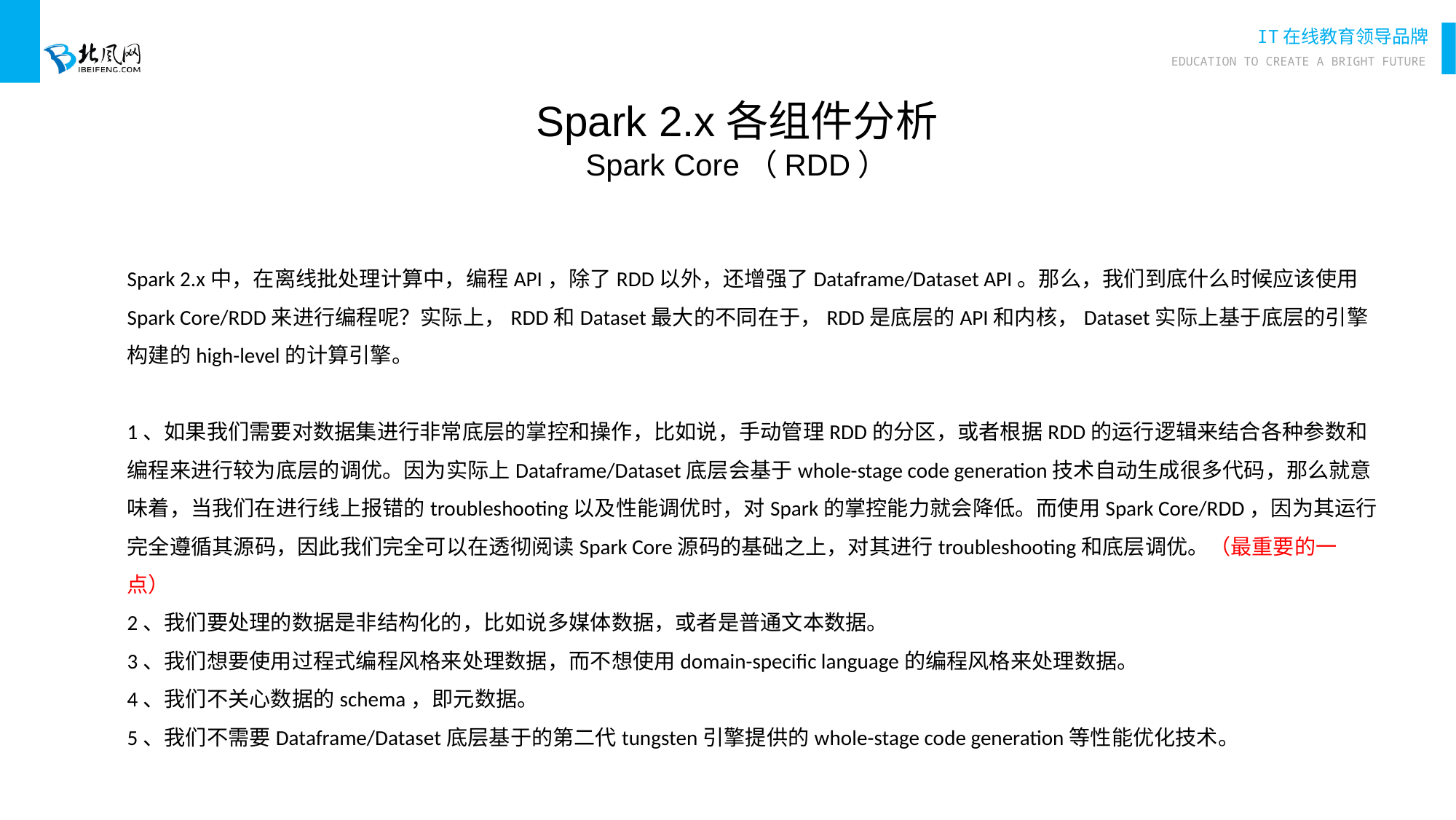

Spark 2.x各组件分析
Spark Core（RDD）
Spark 2.x中，在离线批处理计算中，编程API，除了RDD以外，还增强了Dataframe/Dataset API。那么，我们到底什么时候应该使用Spark Core/RDD来进行编程呢？实际上，RDD和Dataset最大的不同在于，RDD是底层的API和内核，Dataset实际上基于底层的引擎构建的high-level的计算引擎。

1、如果我们需要对数据集进行非常底层的掌控和操作，比如说，手动管理RDD的分区，或者根据RDD的运行逻辑来结合各种参数和编程来进行较为底层的调优。因为实际上Dataframe/Dataset底层会基于whole-stage code generation技术自动生成很多代码，那么就意味着，当我们在进行线上报错的troubleshooting以及性能调优时，对Spark的掌控能力就会降低。而使用Spark Core/RDD，因为其运行完全遵循其源码，因此我们完全可以在透彻阅读Spark Core源码的基础之上，对其进行troubleshooting和底层调优。（最重要的一点）
2、我们要处理的数据是非结构化的，比如说多媒体数据，或者是普通文本数据。
3、我们想要使用过程式编程风格来处理数据，而不想使用domain-specific language的编程风格来处理数据。
4、我们不关心数据的schema，即元数据。
5、我们不需要Dataframe/Dataset底层基于的第二代tungsten引擎提供的whole-stage code generation等性能优化技术。